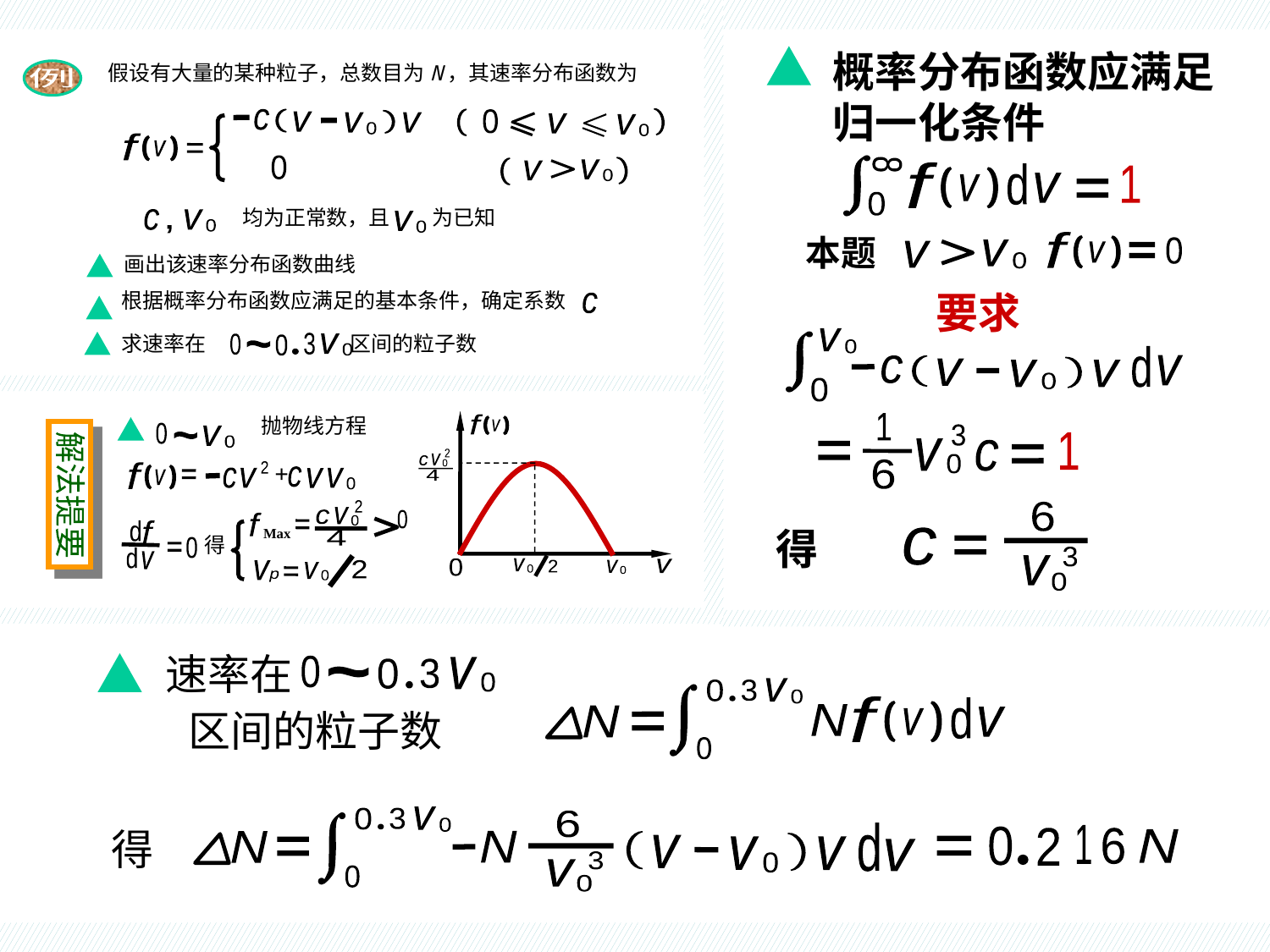

假设有大量的某种粒子，总数目为N，其速率分布函数为

例

c

v
v
0
v

0

v
v
0

f

v

0

v
0
v

均为正常数，且         为已知
c
v
0
,
v
0
画出该速率分布函数曲线

根据概率分布函数应满足的基本条件，确定系数

c

求速率在                               区间的粒子数

3
v
0
0
0
~

抛物线方程

解法提要
0
v
0
~
+
2
f

v
c
c
v
v
0
v

2
v
0
c

4
f
Max

d
f

得
0

d
v

v
p
2
v
0

f

v
2
v
0
c

4

0

v
0
0
v
2
v
0

续33
概率分布函数应满足归一化条件

8

f

v
d
1

v
0
本题
f

v
0

v
0
v

要求
v
0

d
v
c

v
v
0
v

0
1
3
v
0
1

c

6
6

3
v
0
得
c

速率在

0
v
0
0
3

~
v
0
0
3

0
f

v
d
v
N

N

区间的粒子数
v
0
0
3

0
6

3
v
0
d

v
v
0
v
v

N

得
1
0
2
6

N
N